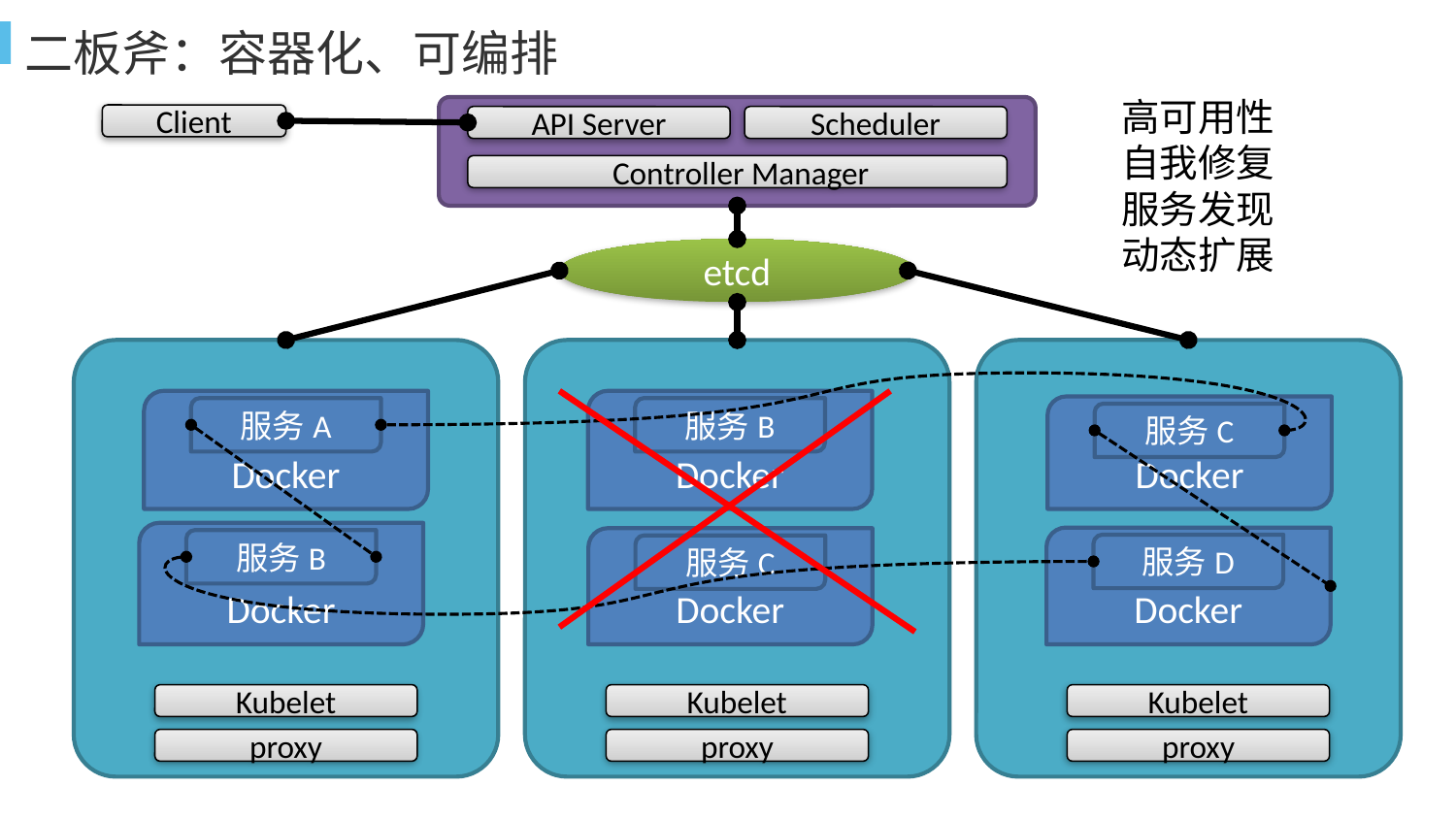

二板斧：容器化、可编排

高可用性
自我修复
服务发现
动态扩展

Scheduler
API Server
 Controller Manager
Client
etcd

Docker
Docker
Docker
服务A
服务B
服务C
Docker
Docker
Docker
服务B
服务D
服务C
Kubelet
Kubelet
Kubelet
proxy
proxy
proxy